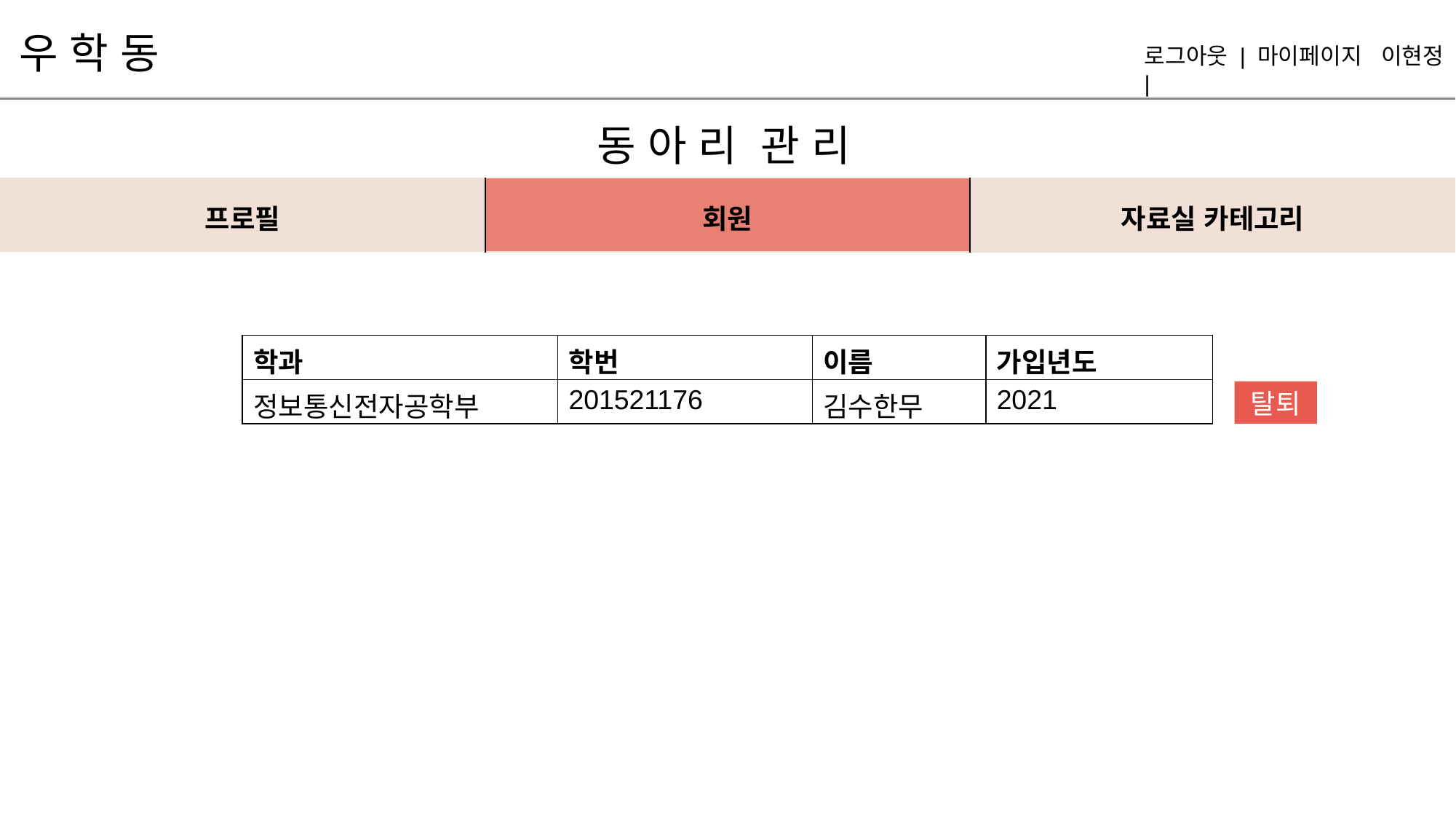

우 학 동
로그아웃 | 마이페이지 |
이현정
동 아 리  관 리
| 프로필 | 회원 | 자료실 카테고리 |
| --- | --- | --- |
| 학과 | 학번 | 이름 | 가입년도 |
| --- | --- | --- | --- |
| 정보통신전자공학부 | 201521176 | 김수한무 | 2021 |
탈퇴